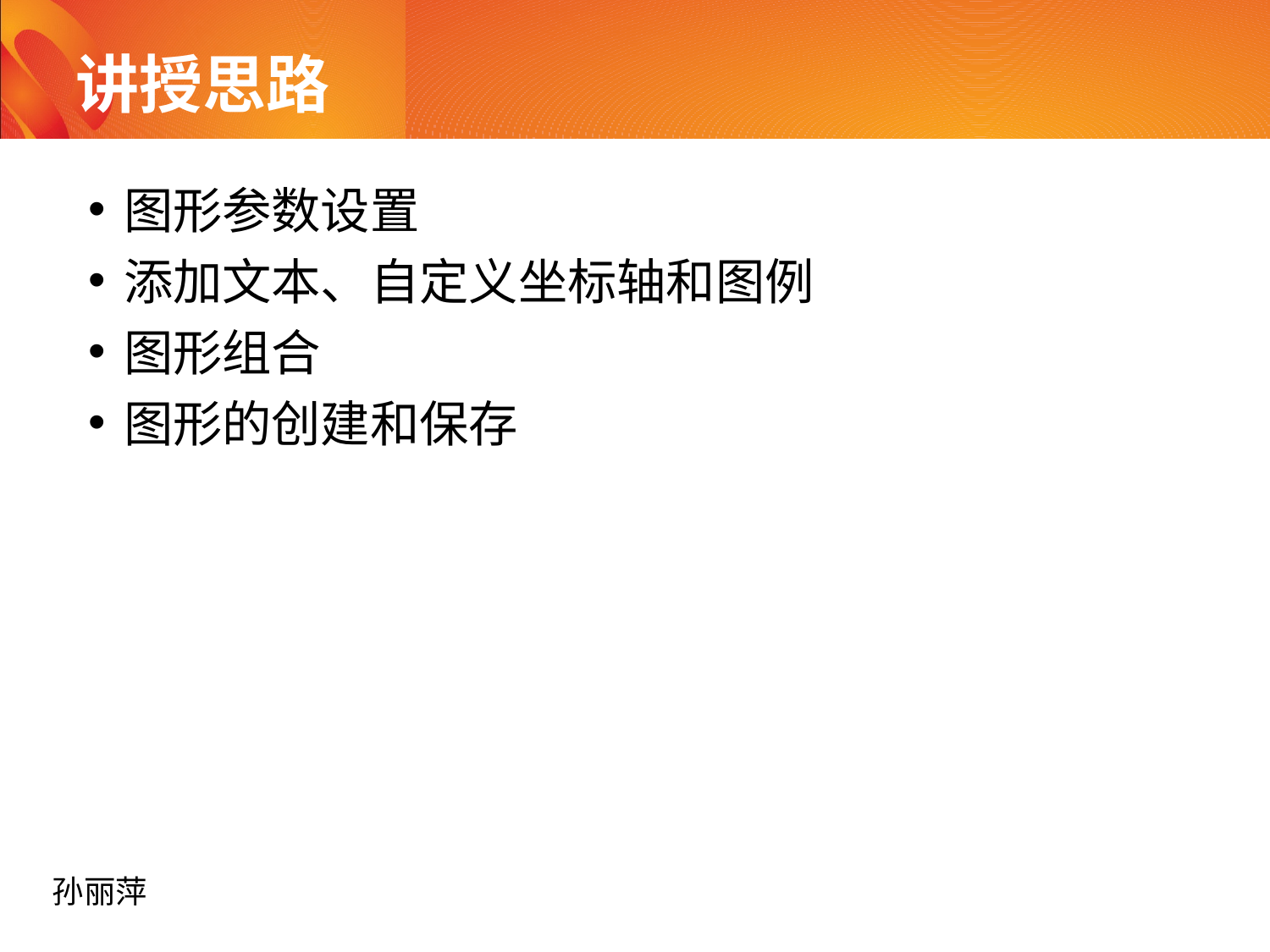

# 讲授思路
图形参数设置
添加文本、自定义坐标轴和图例
图形组合
图形的创建和保存